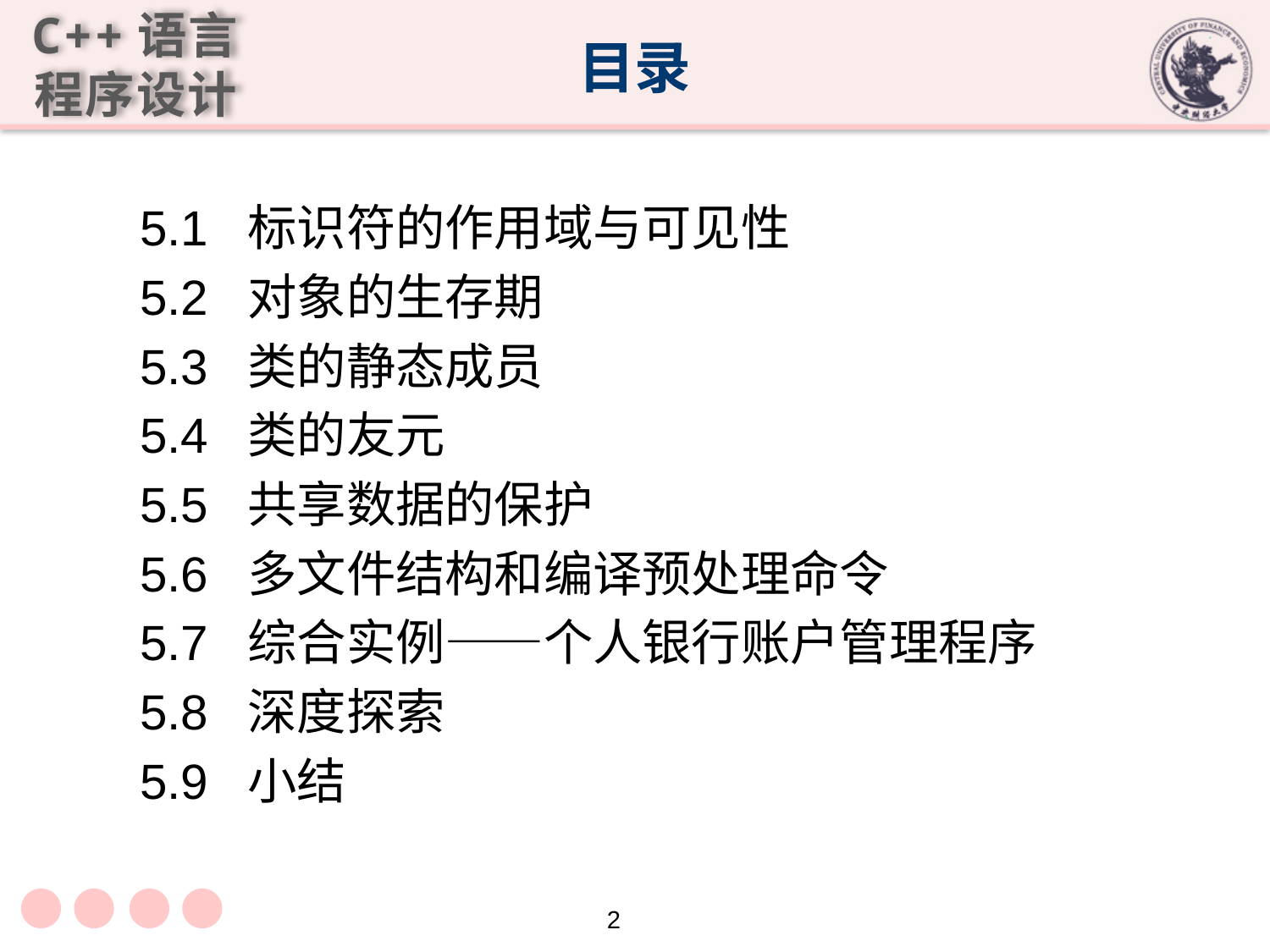

# 目录
5.1  标识符的作用域与可见性
5.2  对象的生存期
5.3  类的静态成员
5.4  类的友元
5.5  共享数据的保护
5.6  多文件结构和编译预处理命令
5.7  综合实例——个人银行账户管理程序
5.8  深度探索
5.9  小结
2